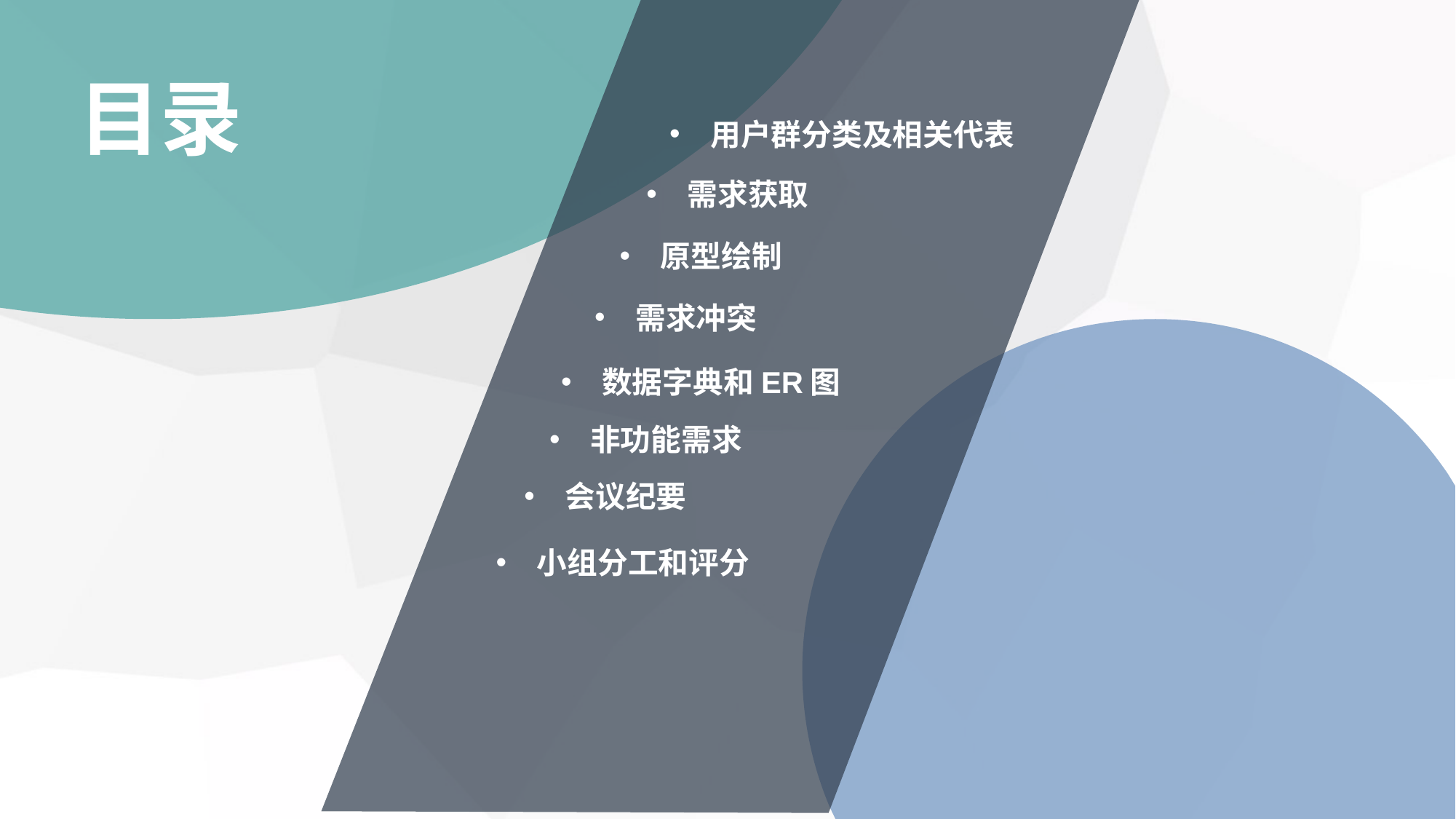

目录
用户群分类及相关代表
需求获取
原型绘制
需求冲突

数据字典和ER图
非功能需求
会议纪要

小组分工和评分